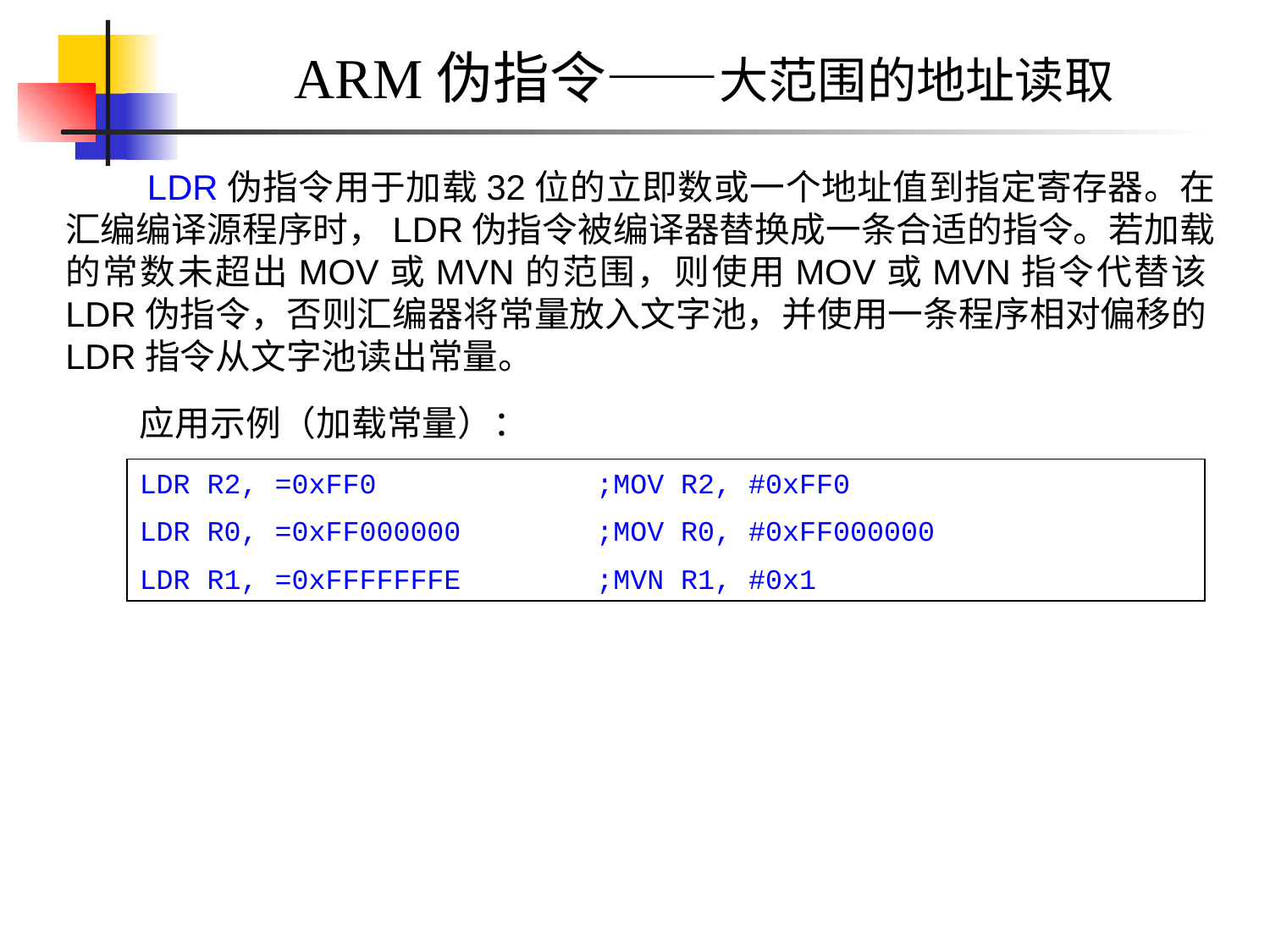

ARM伪指令——大范围的地址读取
        LDR伪指令用于加载32位的立即数或一个地址值到指定寄存器。在汇编编译源程序时，LDR伪指令被编译器替换成一条合适的指令。若加载的常数未超出MOV或MVN的范围，则使用MOV或MVN指令代替该LDR伪指令，否则汇编器将常量放入文字池，并使用一条程序相对偏移的LDR指令从文字池读出常量。
应用示例（加载常量）：
LDR R2, =0xFF0             ;MOV R2, #0xFF0
LDR R0, =0xFF000000        ;MOV R0, #0xFF000000
LDR R1, =0xFFFFFFFE        ;MVN R1, #0x1